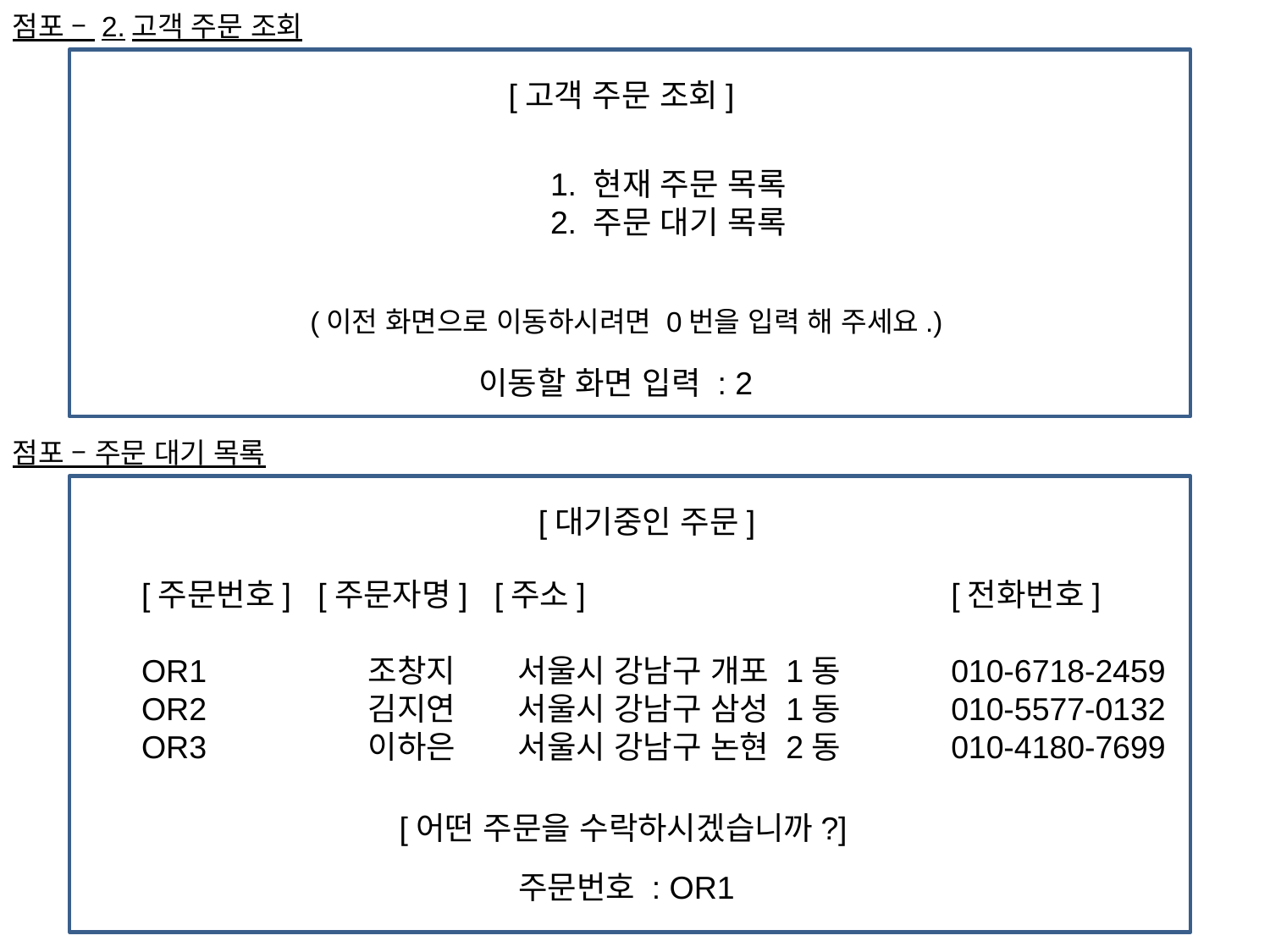

점포 – 2.고객 주문 조회

[고객 주문 조회]
				1. 현재 주문 목록
				2. 주문 대기 목록
(이전 화면으로 이동하시려면 0번을 입력 해 주세요.)
이동할 화면 입력 : 2
점포 – 주문 대기 목록

[대기중인 주문]
[주문번호]   [주문자명]   [주소]			[전화번호]

OR1	     조창지       서울시 강남구 개포 1동	010-6718-2459
OR2	     김지연       서울시 강남구 삼성 1동	010-5577-0132
OR3	     이하은       서울시 강남구 논현 2동	010-4180-7699
[어떤 주문을 수락하시겠습니까?]
주문번호 : OR1